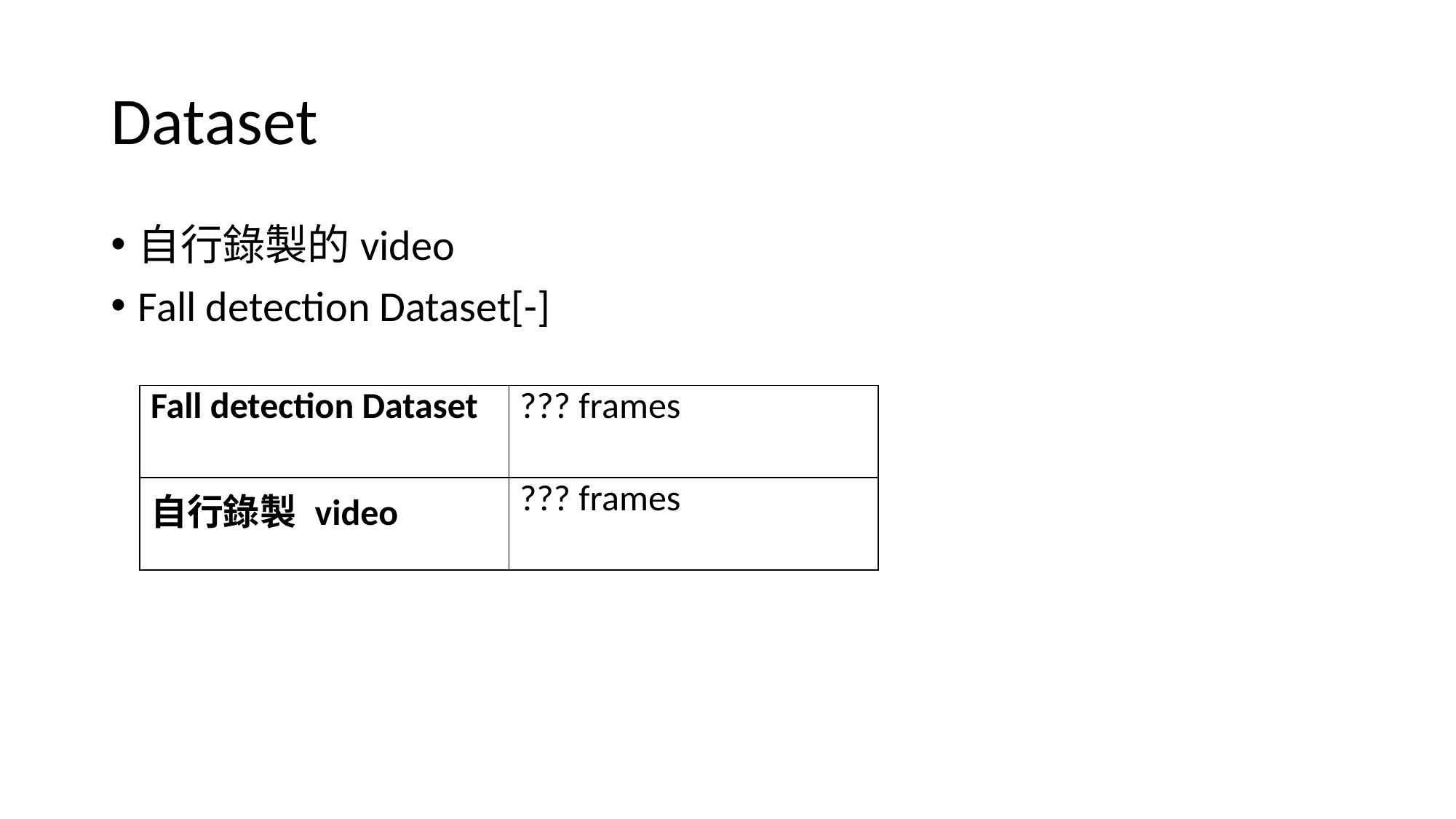

# Dataset
自行錄製的video
Fall detection Dataset[-]

| Fall detection Dataset | ??? frames |
| --- | --- |
| 自行錄製 video | ??? frames |